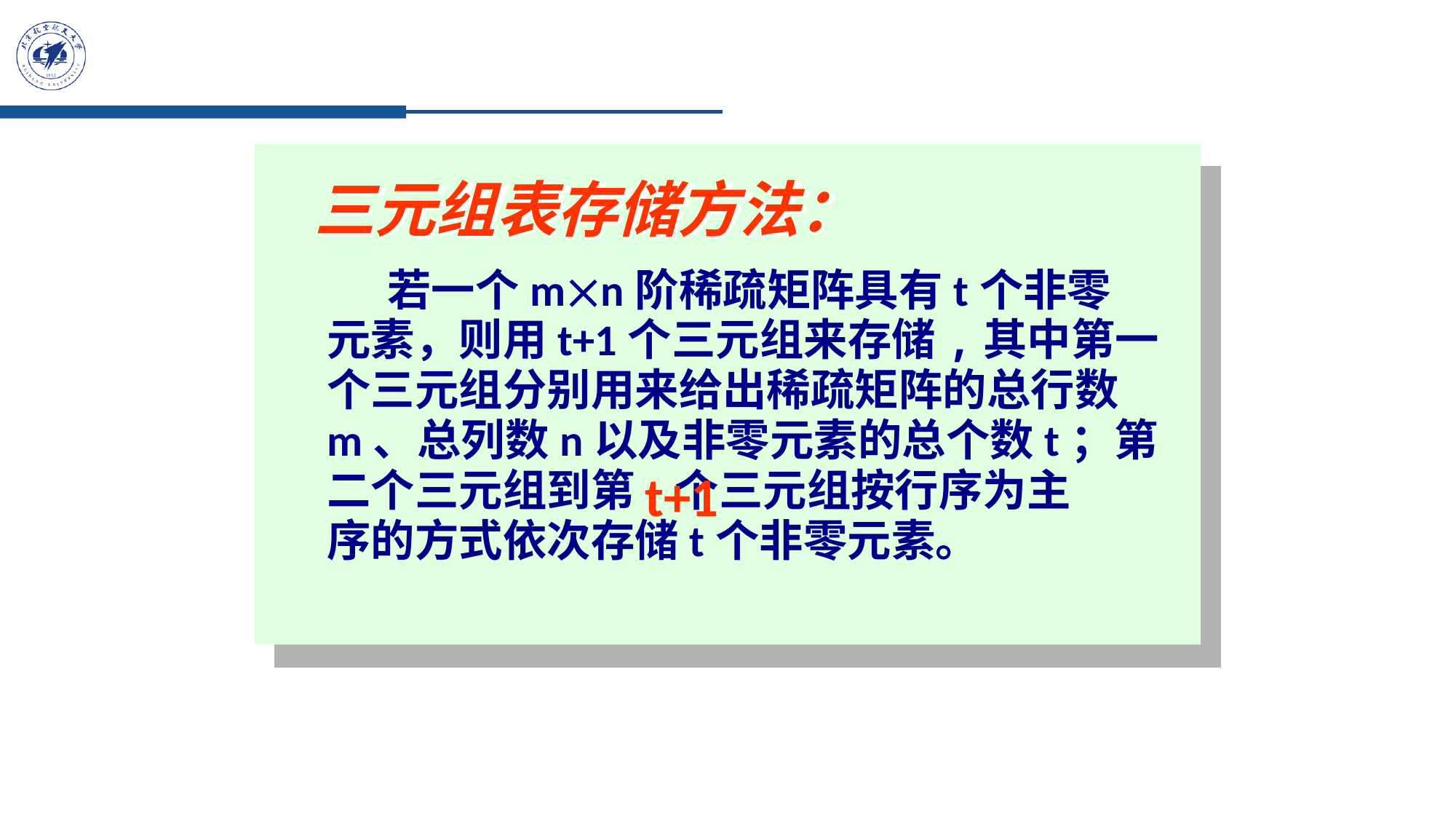

若一个m×n阶稀疏矩阵具有t个非零
元素，则用t+1个三元组来存储,其中第一
个三元组分别用来给出稀疏矩阵的总行数
m、总列数n以及非零元素的总个数t；第
二个三元组到第    个三元组按行序为主
序的方式依次存储t个非零元素。
t+1
三元组表存储方法：